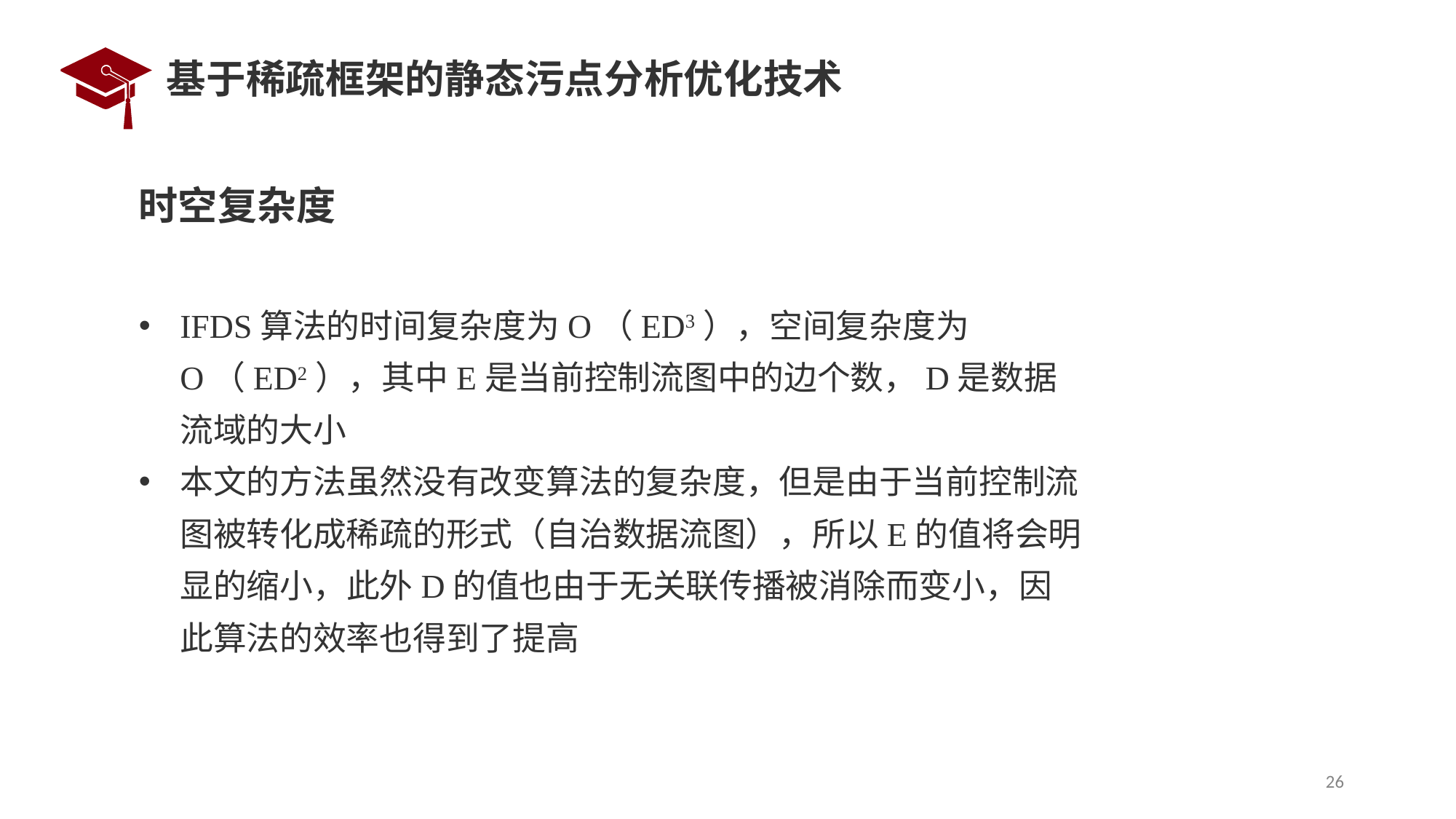

# 基于稀疏框架的静态污点分析优化技术
时空复杂度
IFDS算法的时间复杂度为O（ED3），空间复杂度为O（ED2），其中E是当前控制流图中的边个数，D是数据流域的大小
本文的方法虽然没有改变算法的复杂度，但是由于当前控制流图被转化成稀疏的形式（自治数据流图），所以E的值将会明显的缩小，此外D的值也由于无关联传播被消除而变小，因此算法的效率也得到了提高
26